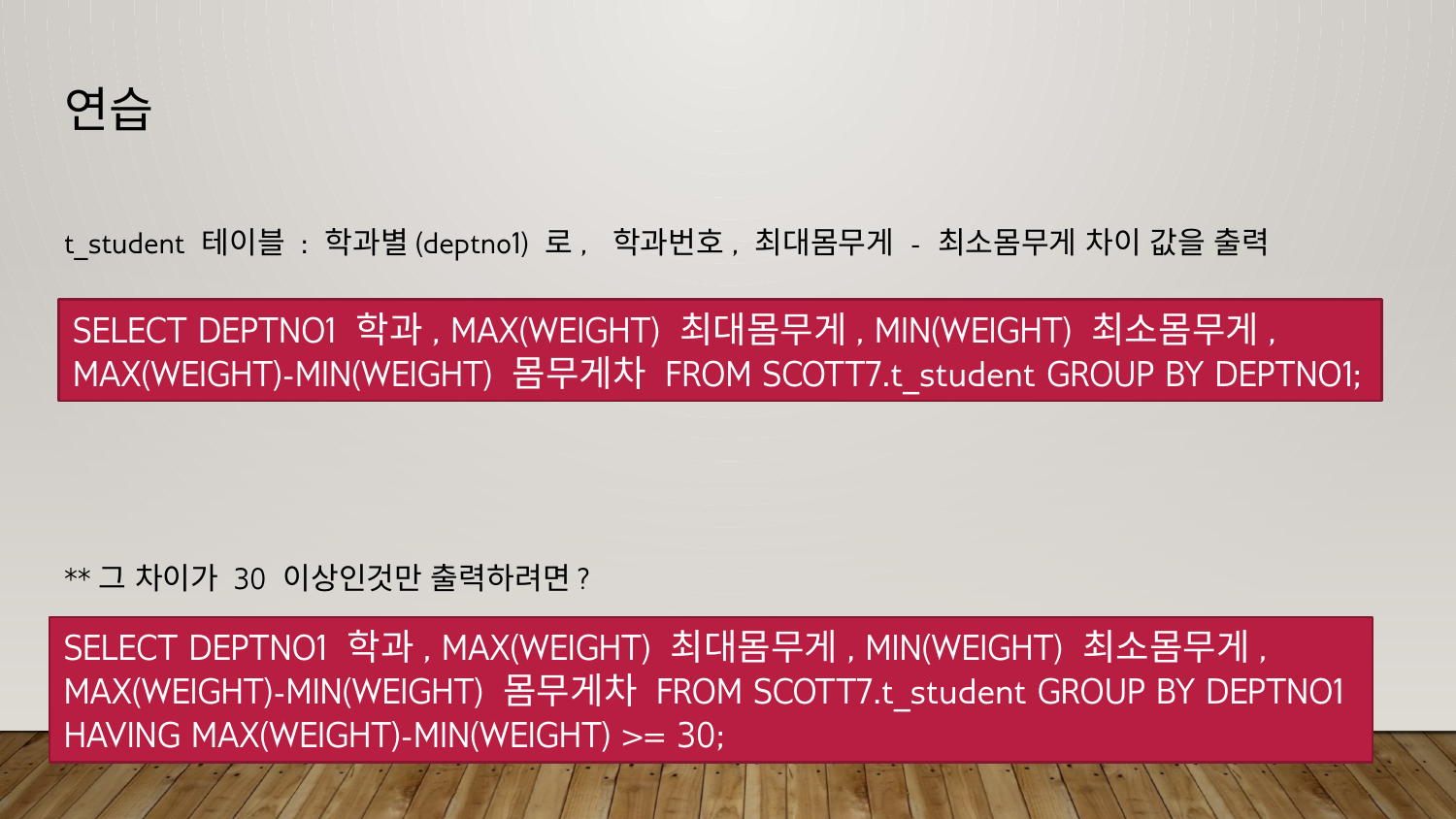

# 연습
t_student 테이블 : 학과별(deptno1) 로,  학과번호, 최대몸무게 - 최소몸무게 차이 값을 출력

**그 차이가 30 이상인것만 출력하려면?
SELECT DEPTNO1 학과, MAX(WEIGHT) 최대몸무게, MIN(WEIGHT) 최소몸무게, MAX(WEIGHT)-MIN(WEIGHT) 몸무게차 FROM SCOTT7.t_student GROUP BY DEPTNO1;
SELECT DEPTNO1 학과, MAX(WEIGHT) 최대몸무게, MIN(WEIGHT) 최소몸무게, MAX(WEIGHT)-MIN(WEIGHT) 몸무게차 FROM SCOTT7.t_student GROUP BY DEPTNO1 HAVING MAX(WEIGHT)-MIN(WEIGHT) >= 30;